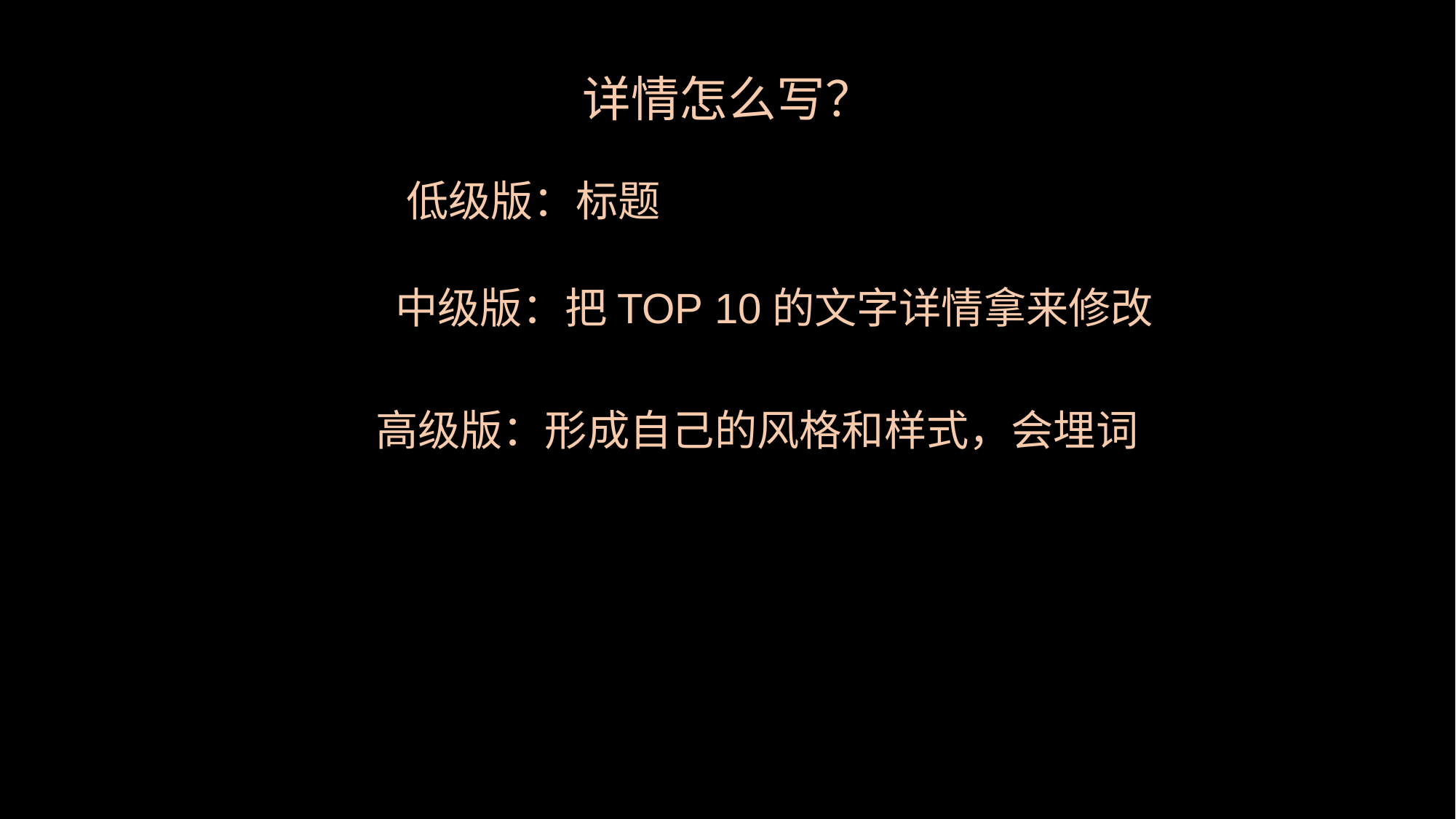

详情怎么写？
低级版：标题
#
中级版：把TOP 10的文字详情拿来修改
高级版：形成自己的风格和样式，会埋词